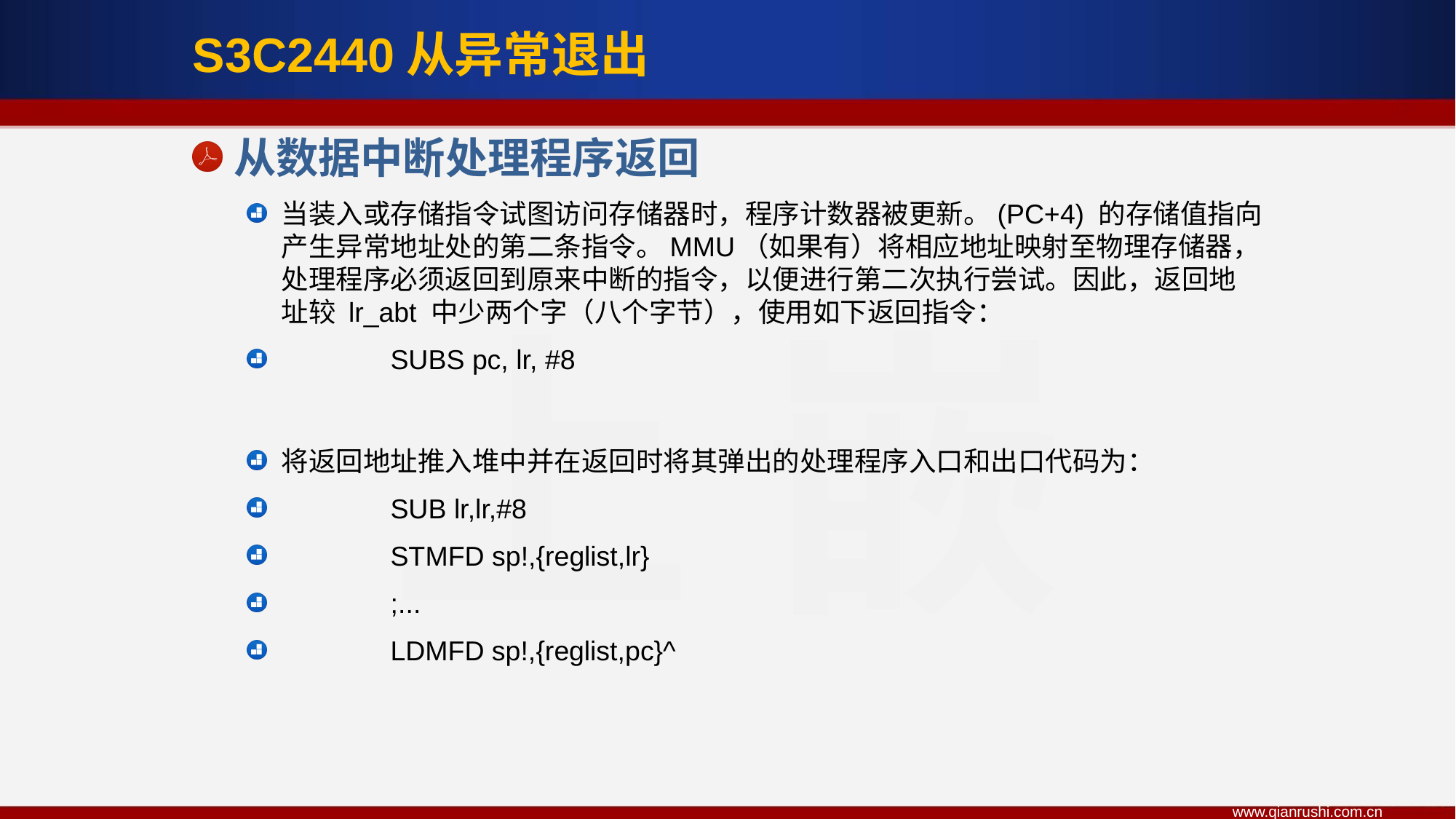

S3C2440从异常退出
从数据中断处理程序返回
当装入或存储指令试图访问存储器时，程序计数器被更新。(PC+4) 的存储值指向产生异常地址处的第二条指令。MMU（如果有）将相应地址映射至物理存储器，处理程序必须返回到原来中断的指令，以便进行第二次执行尝试。因此，返回地址较 lr_abt 中少两个字（八个字节），使用如下返回指令：
	SUBS pc, lr, #8

将返回地址推入堆中并在返回时将其弹出的处理程序入口和出口代码为：
	SUB lr,lr,#8
	STMFD sp!,{reglist,lr}
	;...
	LDMFD sp!,{reglist,pc}^